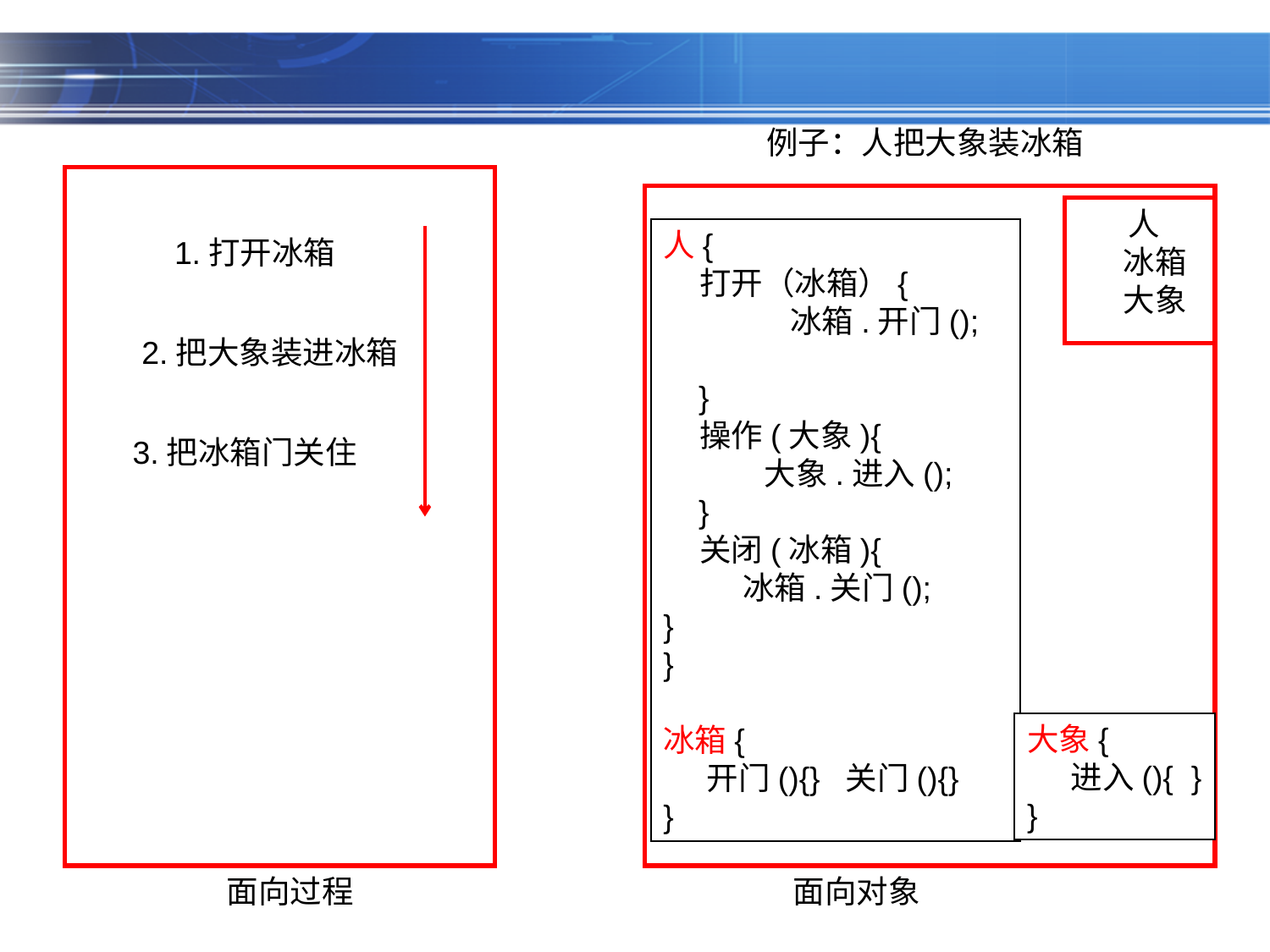

例子：人把大象装冰箱

人
冰箱
大象
人{
    打开（冰箱）{
	冰箱.开门();
    }
    操作(大象){
             大象.进入();
    }
    关闭(冰箱){
          冰箱.关门();
}
}

冰箱{
     开门(){}  关门(){}
}
1.打开冰箱
2.把大象装进冰箱
3.把冰箱门关住
大象{
     进入(){  }
}
面向过程
面向对象